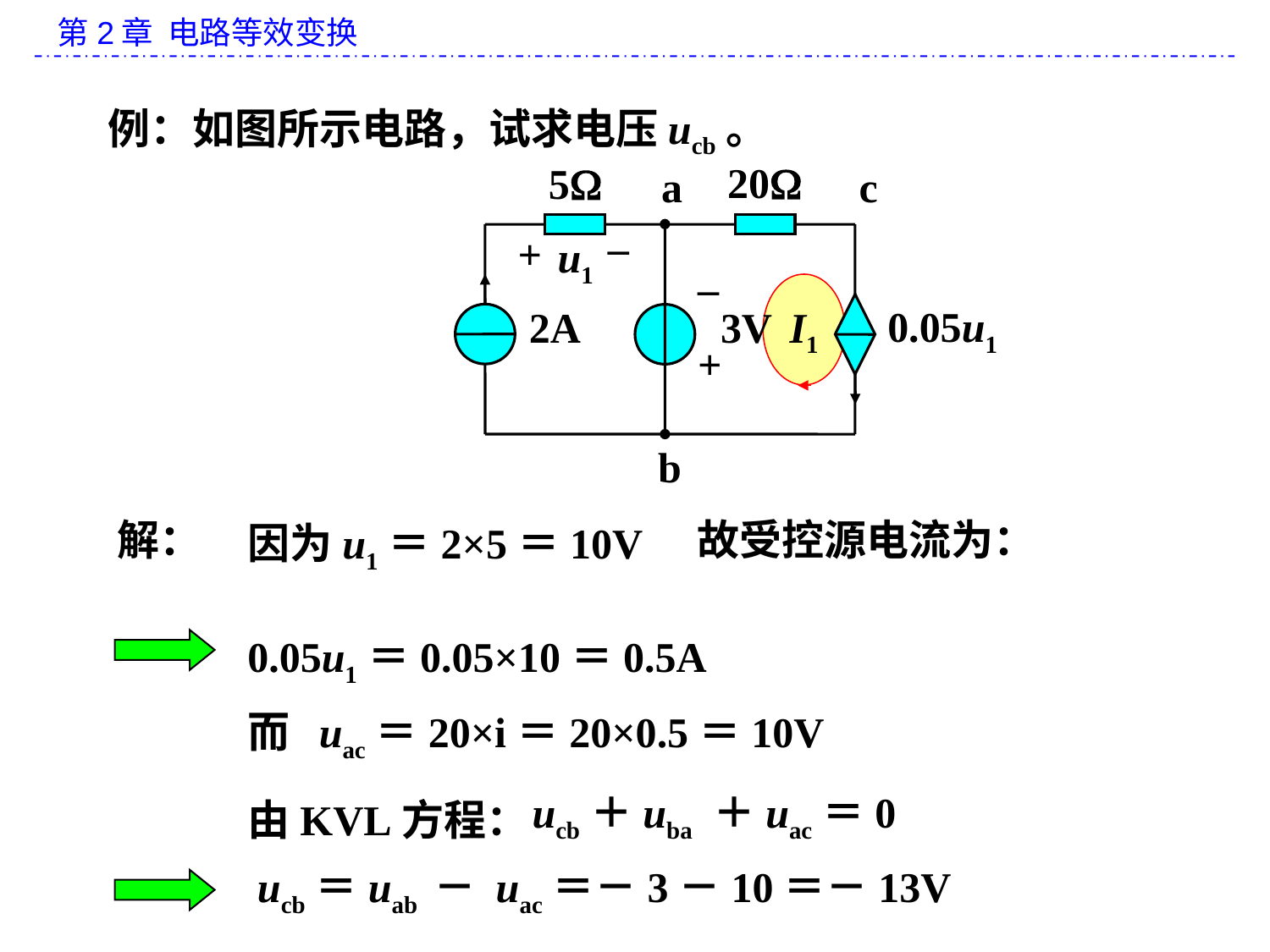

例：如图所示电路，试求电压ucb。
20Ω
5Ω
a
c
_

+

u1

_

2A
3V

0.05u1

+

b
I1

解：
故受控源电流为：
因为u1＝2×5＝10V
0.05u1＝0.05×10＝0.5A

而  uac＝20×i＝20×0.5＝10V
ucb＋uba ＋uac＝0
由KVL方程：
ucb＝uab － uac＝－3－10＝－13V